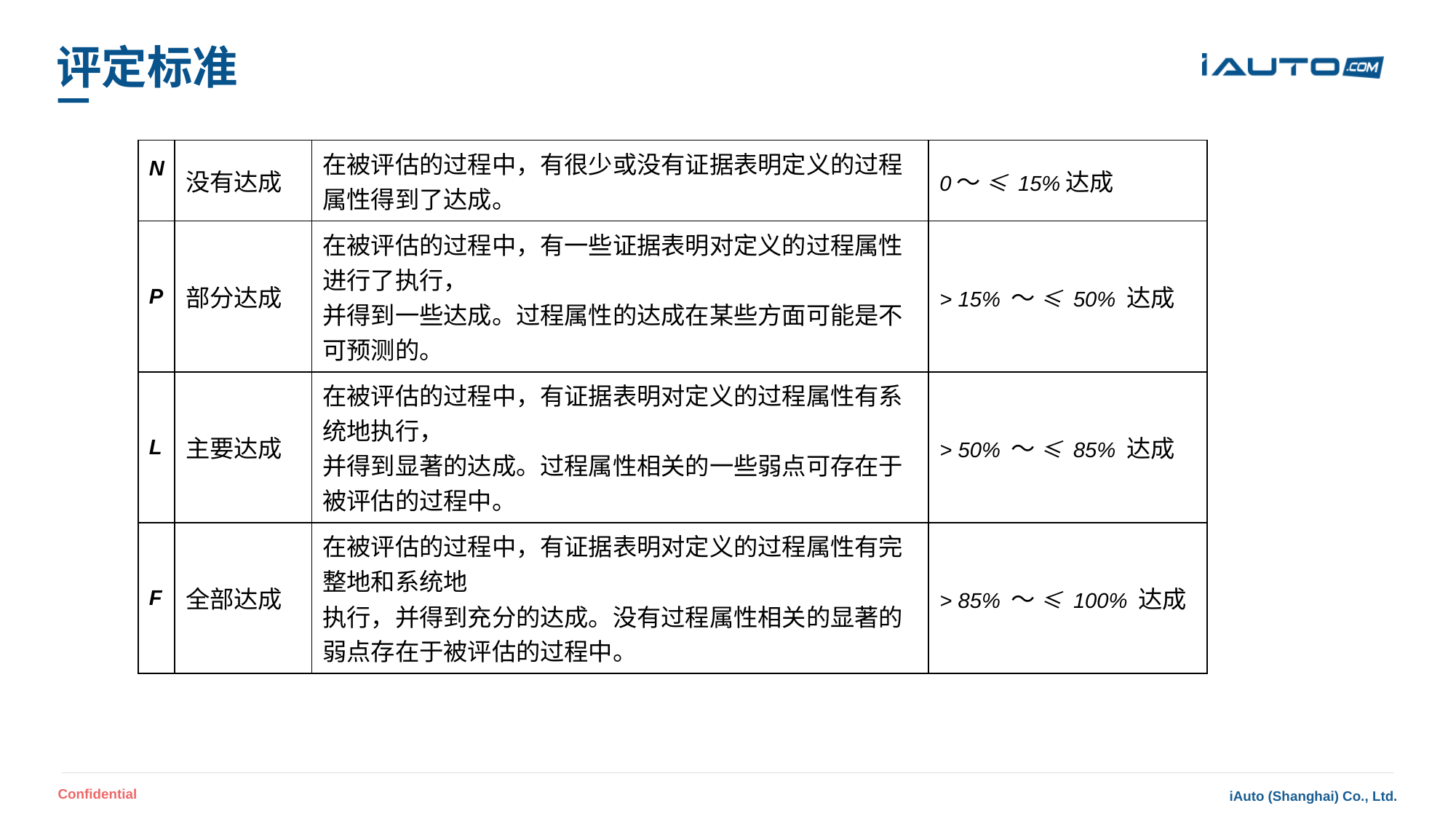

# 评定标准
| N | 没有达成 | 在被评估的过程中，有很少或没有证据表明定义的过程属性得到了达成。 | 0～ ≤ 15%达成 |
| --- | --- | --- | --- |
| P | 部分达成 | 在被评估的过程中，有一些证据表明对定义的过程属性进行了执行， 并得到一些达成。过程属性的达成在某些方面可能是不可预测的。 | > 15% ～ ≤ 50% 达成 |
| L | 主要达成 | 在被评估的过程中，有证据表明对定义的过程属性有系统地执行， 并得到显著的达成。过程属性相关的一些弱点可存在于被评估的过程中。 | > 50% ～ ≤ 85% 达成 |
| F | 全部达成 | 在被评估的过程中，有证据表明对定义的过程属性有完整地和系统地 执行，并得到充分的达成。没有过程属性相关的显著的弱点存在于被评估的过程中。 | > 85% ～ ≤ 100% 达成 |